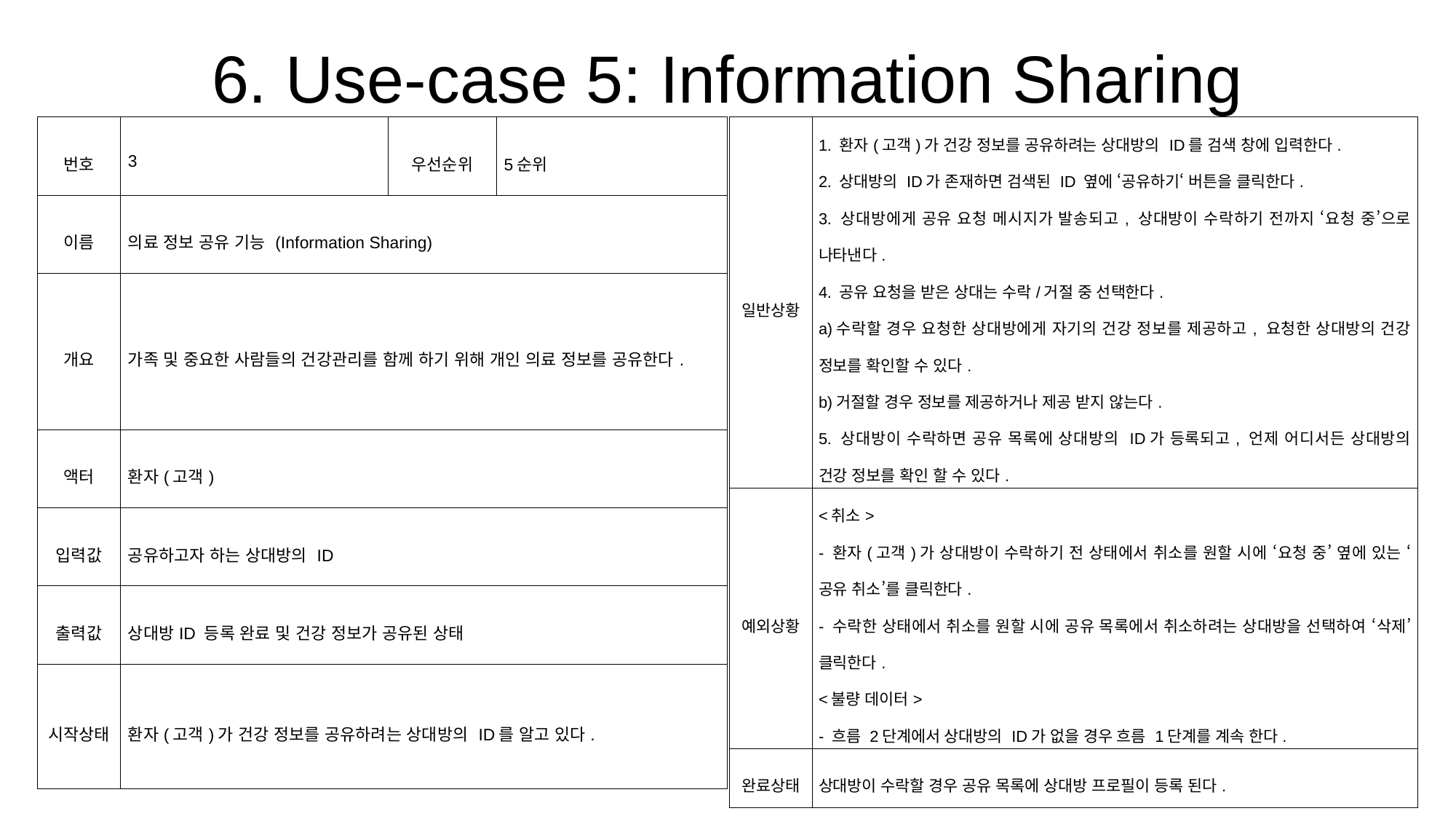

# 6. Use-case 5: Information Sharing
| 번호 | 3 | 우선순위 | 5순위 |
| --- | --- | --- | --- |
| 이름 | 의료 정보 공유 기능 (Information Sharing) |  |  |
| 개요 | 가족 및 중요한 사람들의 건강관리를 함께 하기 위해 개인 의료 정보를 공유한다. |  |  |
| 액터 | 환자(고객) |  |  |
| 입력값 | 공유하고자 하는 상대방의 ID |  |  |
| 출력값 | 상대방ID 등록 완료 및 건강 정보가 공유된 상태 |  |  |
| 시작상태 | 환자(고객)가 건강 정보를 공유하려는 상대방의 ID를 알고 있다. |  |  |
| 일반상황 | 1. 환자(고객)가 건강 정보를 공유하려는 상대방의 ID를 검색 창에 입력한다. 2. 상대방의 ID가 존재하면 검색된 ID 옆에 ‘공유하기‘ 버튼을 클릭한다. 3. 상대방에게 공유 요청 메시지가 발송되고, 상대방이 수락하기 전까지 ‘요청 중’으로 나타낸다. 4. 공유 요청을 받은 상대는 수락/거절 중 선택한다. a)수락할 경우 요청한 상대방에게 자기의 건강 정보를 제공하고, 요청한 상대방의 건강 정보를 확인할 수 있다. b)거절할 경우 정보를 제공하거나 제공 받지 않는다. 5. 상대방이 수락하면 공유 목록에 상대방의 ID가 등록되고, 언제 어디서든 상대방의 건강 정보를 확인 할 수 있다. |
| --- | --- |
| 예외상황 | <취소> - 환자(고객)가 상대방이 수락하기 전 상태에서 취소를 원할 시에 ‘요청 중’ 옆에 있는 ‘공유 취소’를 클릭한다. - 수락한 상태에서 취소를 원할 시에 공유 목록에서 취소하려는 상대방을 선택하여 ‘삭제’ 클릭한다. <불량 데이터> - 흐름 2단계에서 상대방의 ID가 없을 경우 흐름 1단계를 계속 한다. |
| 완료상태 | 상대방이 수락할 경우 공유 목록에 상대방 프로필이 등록 된다. |